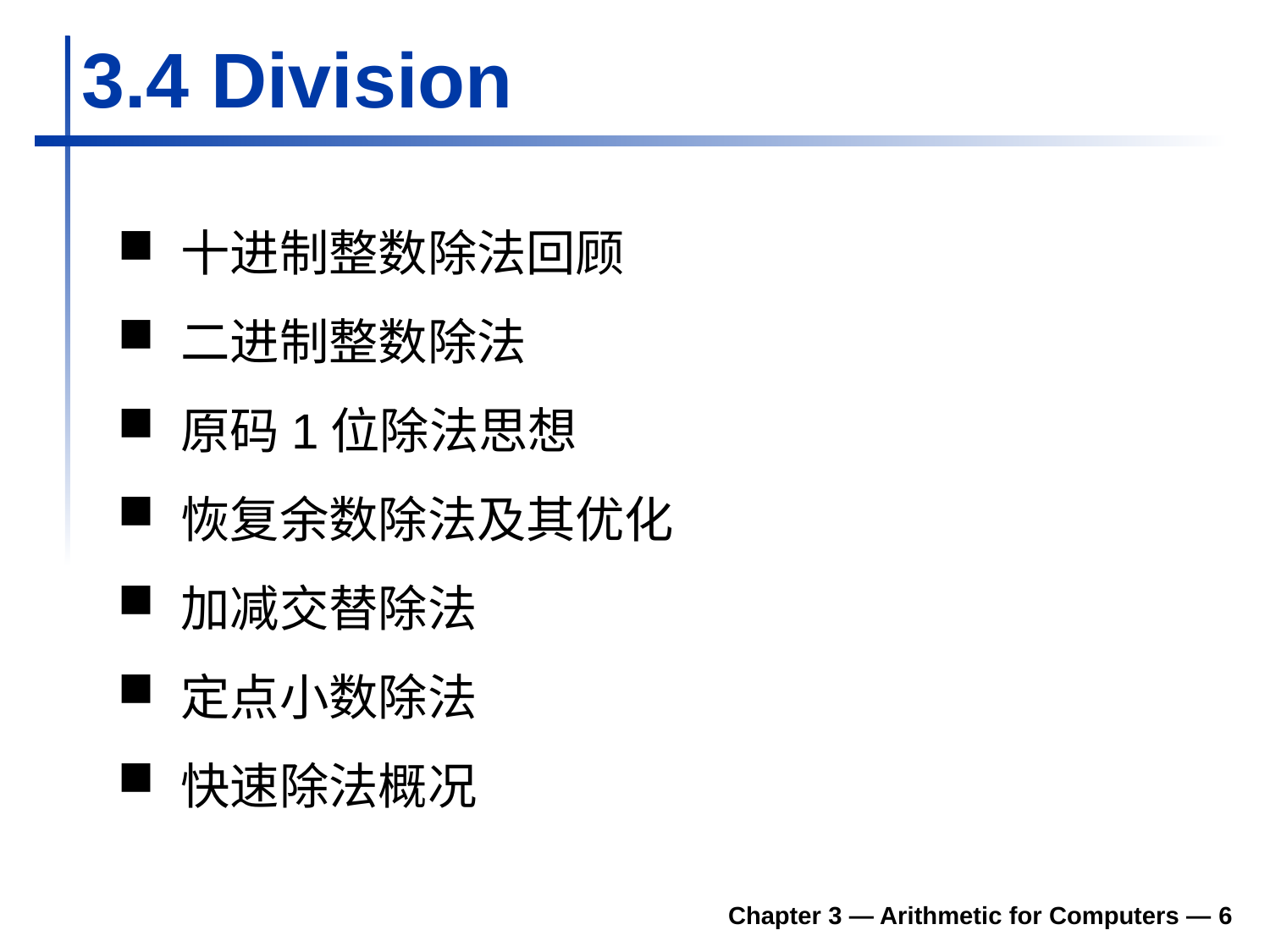

# 3.4 Division
十进制整数除法回顾
二进制整数除法
原码1位除法思想
恢复余数除法及其优化
加减交替除法
定点小数除法
快速除法概况
Chapter 3 — Arithmetic for Computers — 6